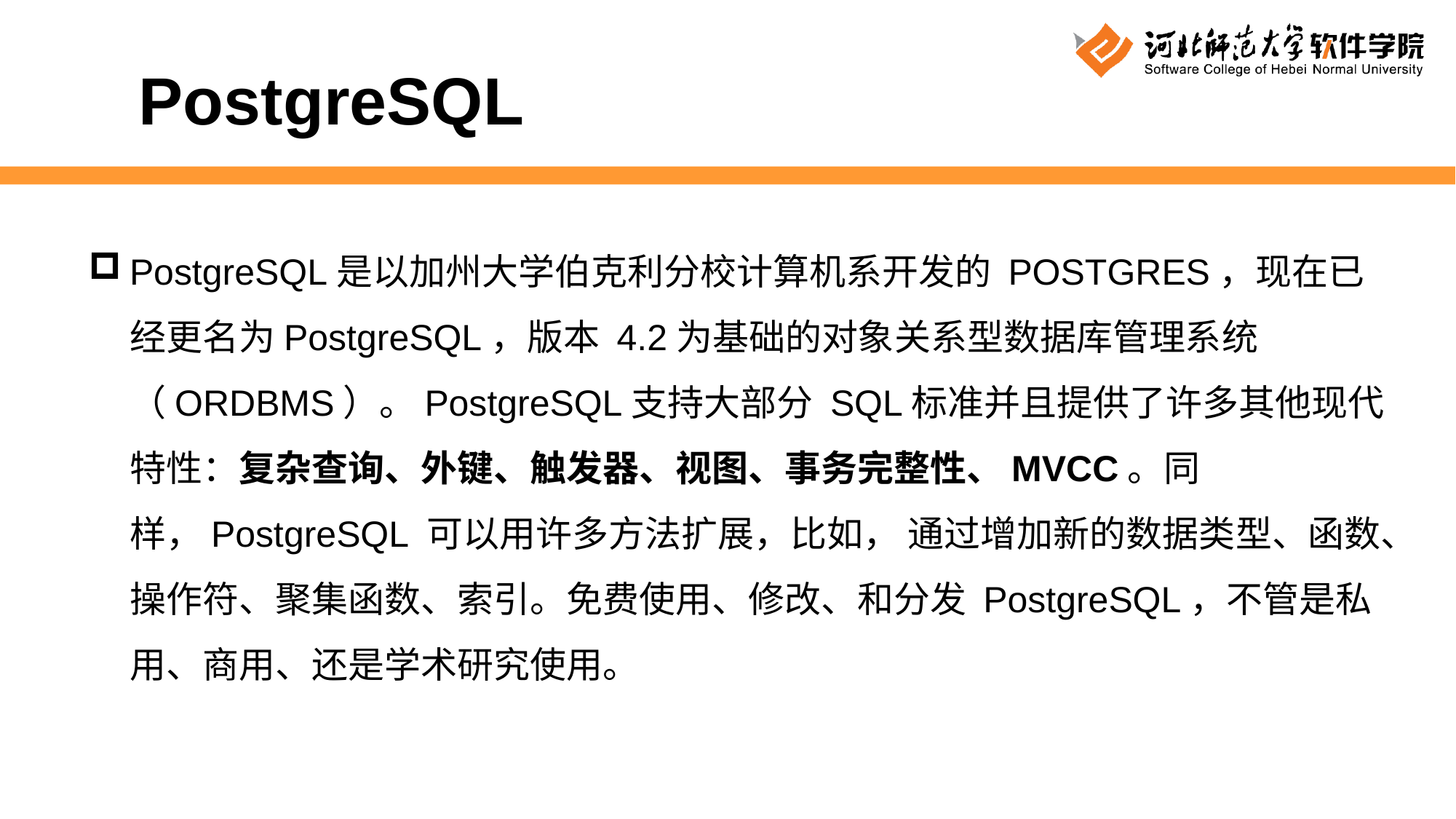

PostgreSQL
PostgreSQL是以加州大学伯克利分校计算机系开发的 POSTGRES，现在已经更名为PostgreSQL，版本 4.2为基础的对象关系型数据库管理系统（ORDBMS）。PostgreSQL支持大部分 SQL标准并且提供了许多其他现代特性：复杂查询、外键、触发器、视图、事务完整性、MVCC。同样，PostgreSQL 可以用许多方法扩展，比如， 通过增加新的数据类型、函数、操作符、聚集函数、索引。免费使用、修改、和分发 PostgreSQL，不管是私用、商用、还是学术研究使用。